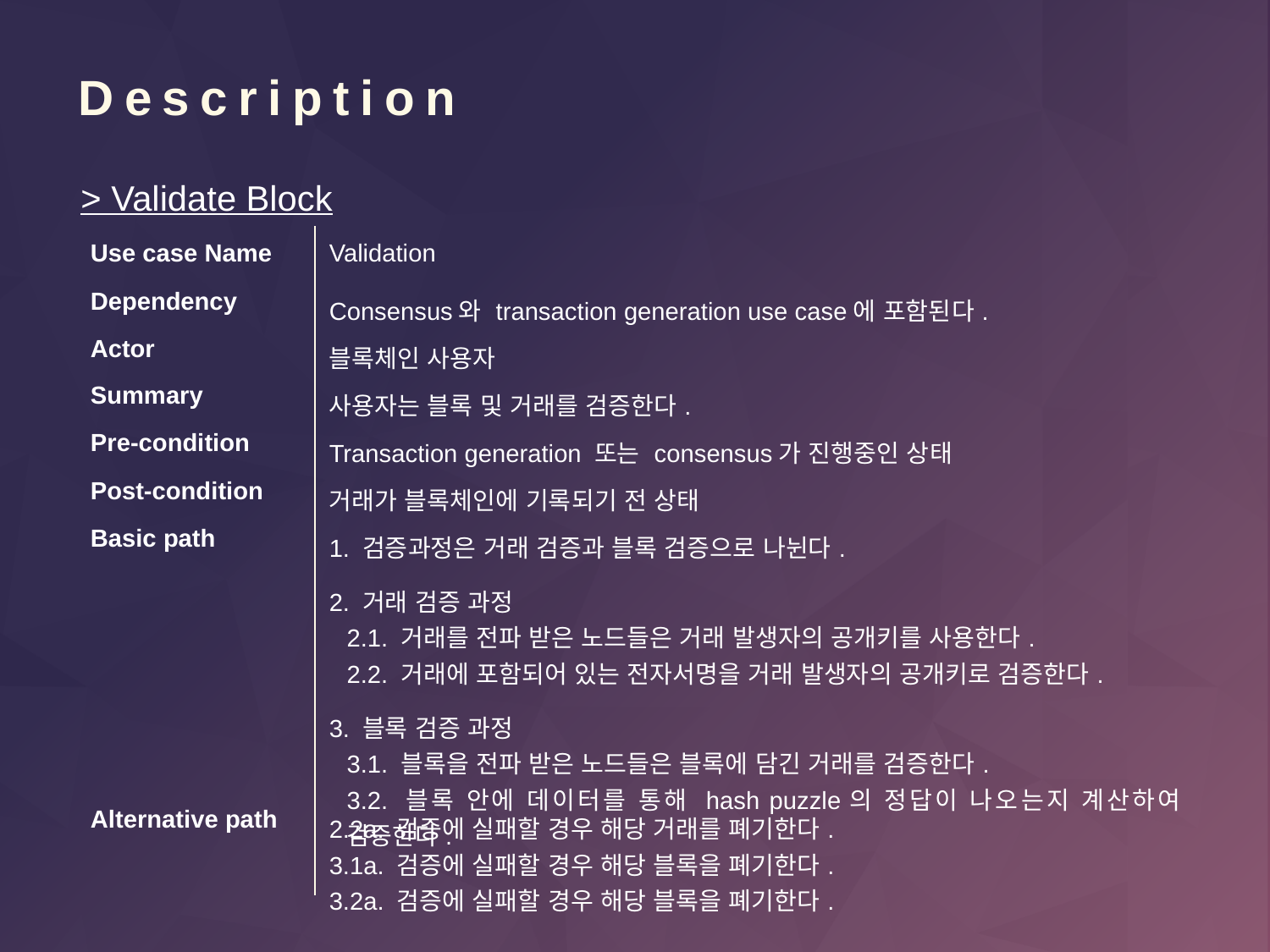

# Description
> Validate Block
| Use case Name | Validation |
| --- | --- |
| Dependency | Consensus와 transaction generation use case에 포함된다. |
| Actor | 블록체인 사용자 |
| Summary | 사용자는 블록 및 거래를 검증한다. |
| Pre-condition | Transaction generation 또는 consensus가 진행중인 상태 |
| Post-condition | 거래가 블록체인에 기록되기 전 상태 |
| Basic path | 1. 검증과정은 거래 검증과 블록 검증으로 나뉜다. 2. 거래 검증 과정 2.1. 거래를 전파 받은 노드들은 거래 발생자의 공개키를 사용한다. 2.2. 거래에 포함되어 있는 전자서명을 거래 발생자의 공개키로 검증한다. 3. 블록 검증 과정 3.1. 블록을 전파 받은 노드들은 블록에 담긴 거래를 검증한다. 3.2. 블록 안에 데이터를 통해 hash puzzle의 정답이 나오는지 계산하여 검증한다. |
| Alternative path | 2.2a. 검증에 실패할 경우 해당 거래를 폐기한다. 3.1a. 검증에 실패할 경우 해당 블록을 폐기한다. 3.2a. 검증에 실패할 경우 해당 블록을 폐기한다. |